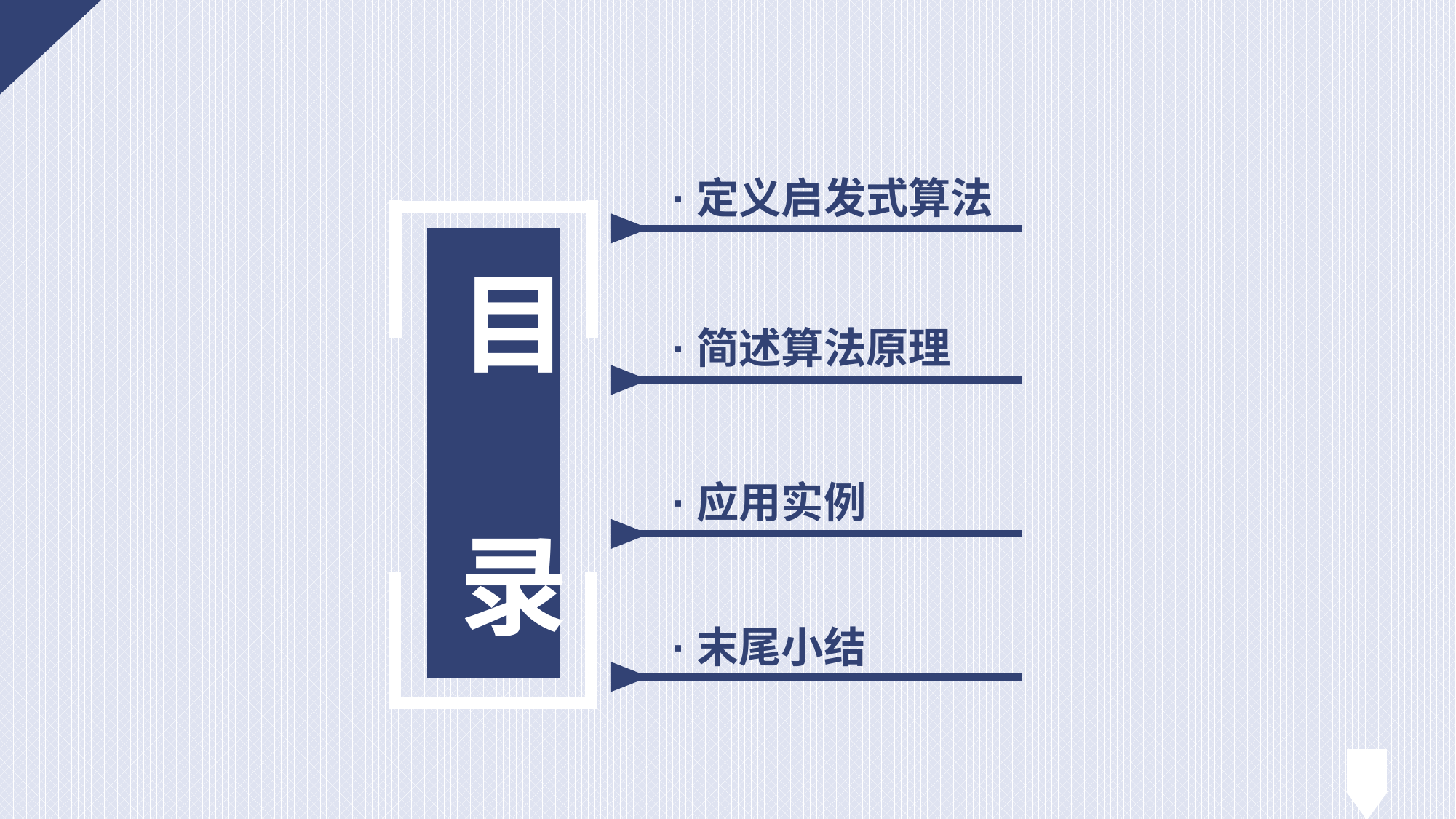

·定义启发式算法

目

录
·简述算法原理

·应用实例

·末尾小结

3